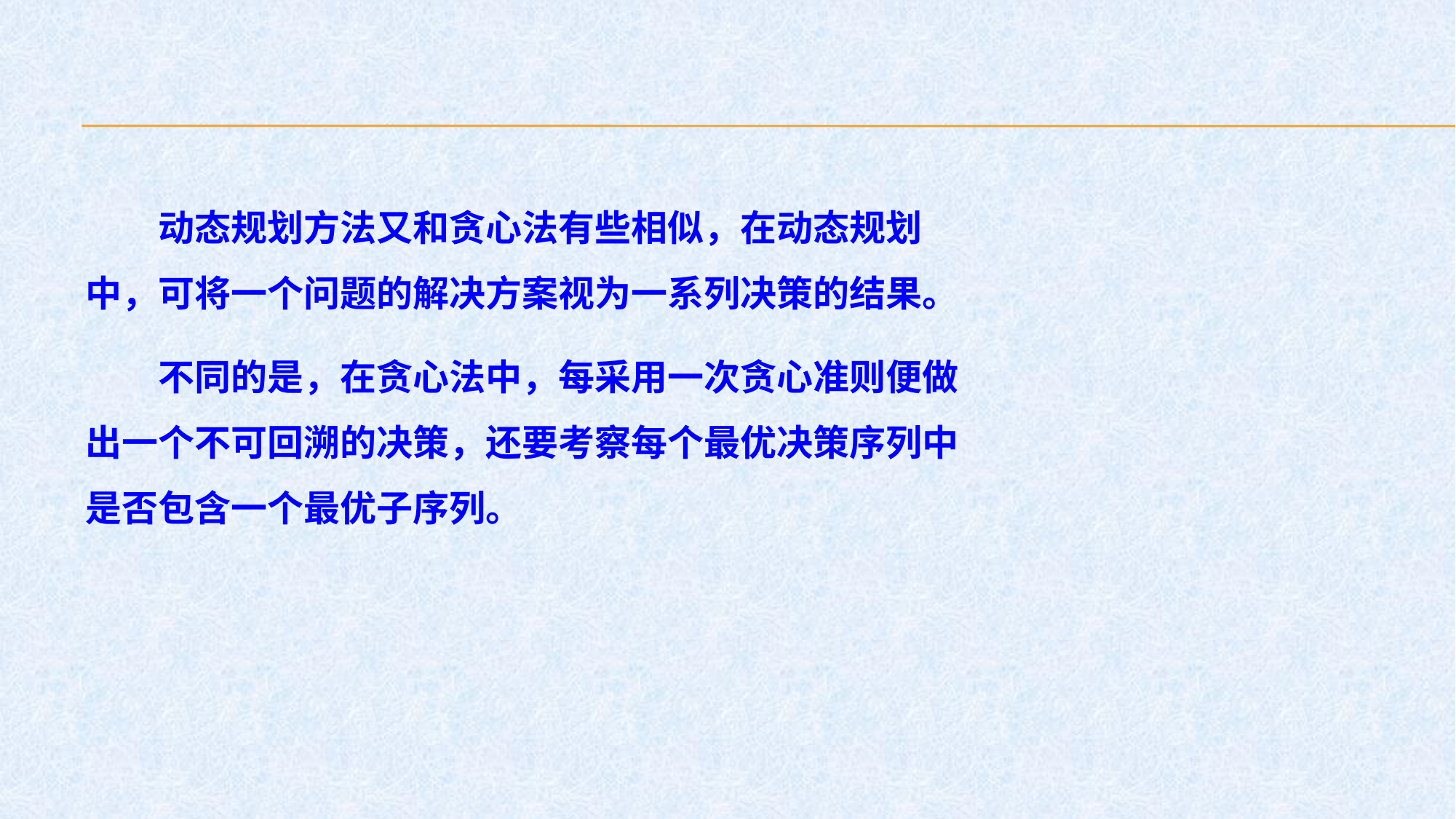

动态规划方法又和贪心法有些相似，在动态规划中，可将一个问题的解决方案视为一系列决策的结果。
　　不同的是，在贪心法中，每采用一次贪心准则便做出一个不可回溯的决策，还要考察每个最优决策序列中是否包含一个最优子序列。